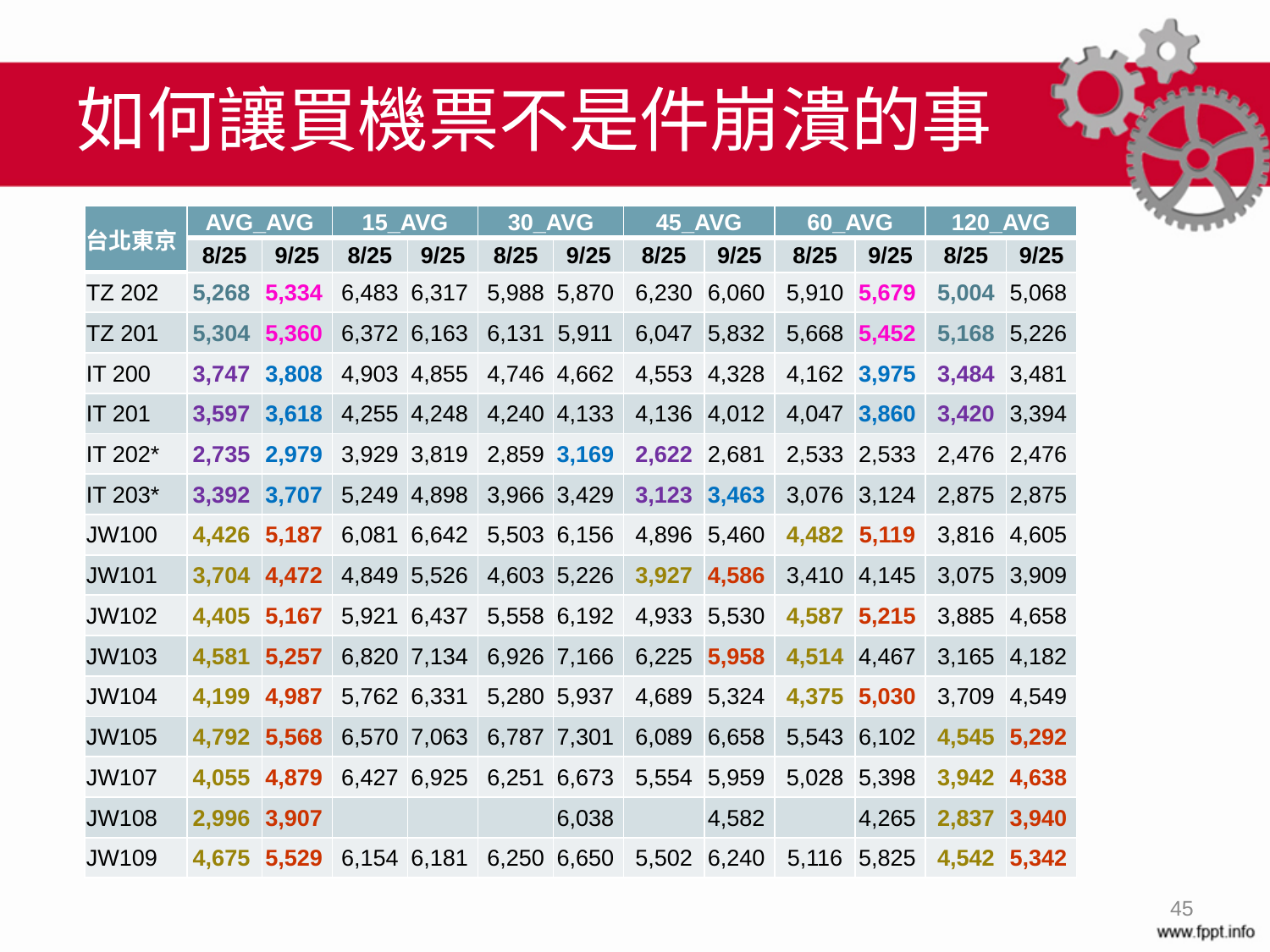

# 如何讓買機票不是件崩潰的事
| 台北東京 | AVG\_AVG |  | 15\_AVG |  | 30\_AVG |  | 45\_AVG |  | 60\_AVG |  | 120\_AVG |  |
| --- | --- | --- | --- | --- | --- | --- | --- | --- | --- | --- | --- | --- |
|  | 8/25 | 9/25 | 8/25 | 9/25 | 8/25 | 9/25 | 8/25 | 9/25 | 8/25 | 9/25 | 8/25 | 9/25 |
| TZ 202 | 5,268 | 5,334 | 6,483 | 6,317 | 5,988 | 5,870 | 6,230 | 6,060 | 5,910 | 5,679 | 5,004 | 5,068 |
| TZ 201 | 5,304 | 5,360 | 6,372 | 6,163 | 6,131 | 5,911 | 6,047 | 5,832 | 5,668 | 5,452 | 5,168 | 5,226 |
| IT 200 | 3,747 | 3,808 | 4,903 | 4,855 | 4,746 | 4,662 | 4,553 | 4,328 | 4,162 | 3,975 | 3,484 | 3,481 |
| IT 201 | 3,597 | 3,618 | 4,255 | 4,248 | 4,240 | 4,133 | 4,136 | 4,012 | 4,047 | 3,860 | 3,420 | 3,394 |
| IT 202\* | 2,735 | 2,979 | 3,929 | 3,819 | 2,859 | 3,169 | 2,622 | 2,681 | 2,533 | 2,533 | 2,476 | 2,476 |
| IT 203\* | 3,392 | 3,707 | 5,249 | 4,898 | 3,966 | 3,429 | 3,123 | 3,463 | 3,076 | 3,124 | 2,875 | 2,875 |
| JW100 | 4,426 | 5,187 | 6,081 | 6,642 | 5,503 | 6,156 | 4,896 | 5,460 | 4,482 | 5,119 | 3,816 | 4,605 |
| JW101 | 3,704 | 4,472 | 4,849 | 5,526 | 4,603 | 5,226 | 3,927 | 4,586 | 3,410 | 4,145 | 3,075 | 3,909 |
| JW102 | 4,405 | 5,167 | 5,921 | 6,437 | 5,558 | 6,192 | 4,933 | 5,530 | 4,587 | 5,215 | 3,885 | 4,658 |
| JW103 | 4,581 | 5,257 | 6,820 | 7,134 | 6,926 | 7,166 | 6,225 | 5,958 | 4,514 | 4,467 | 3,165 | 4,182 |
| JW104 | 4,199 | 4,987 | 5,762 | 6,331 | 5,280 | 5,937 | 4,689 | 5,324 | 4,375 | 5,030 | 3,709 | 4,549 |
| JW105 | 4,792 | 5,568 | 6,570 | 7,063 | 6,787 | 7,301 | 6,089 | 6,658 | 5,543 | 6,102 | 4,545 | 5,292 |
| JW107 | 4,055 | 4,879 | 6,427 | 6,925 | 6,251 | 6,673 | 5,554 | 5,959 | 5,028 | 5,398 | 3,942 | 4,638 |
| JW108 | 2,996 | 3,907 |  |  |  | 6,038 |  | 4,582 |  | 4,265 | 2,837 | 3,940 |
| JW109 | 4,675 | 5,529 | 6,154 | 6,181 | 6,250 | 6,650 | 5,502 | 6,240 | 5,116 | 5,825 | 4,542 | 5,342 |
45